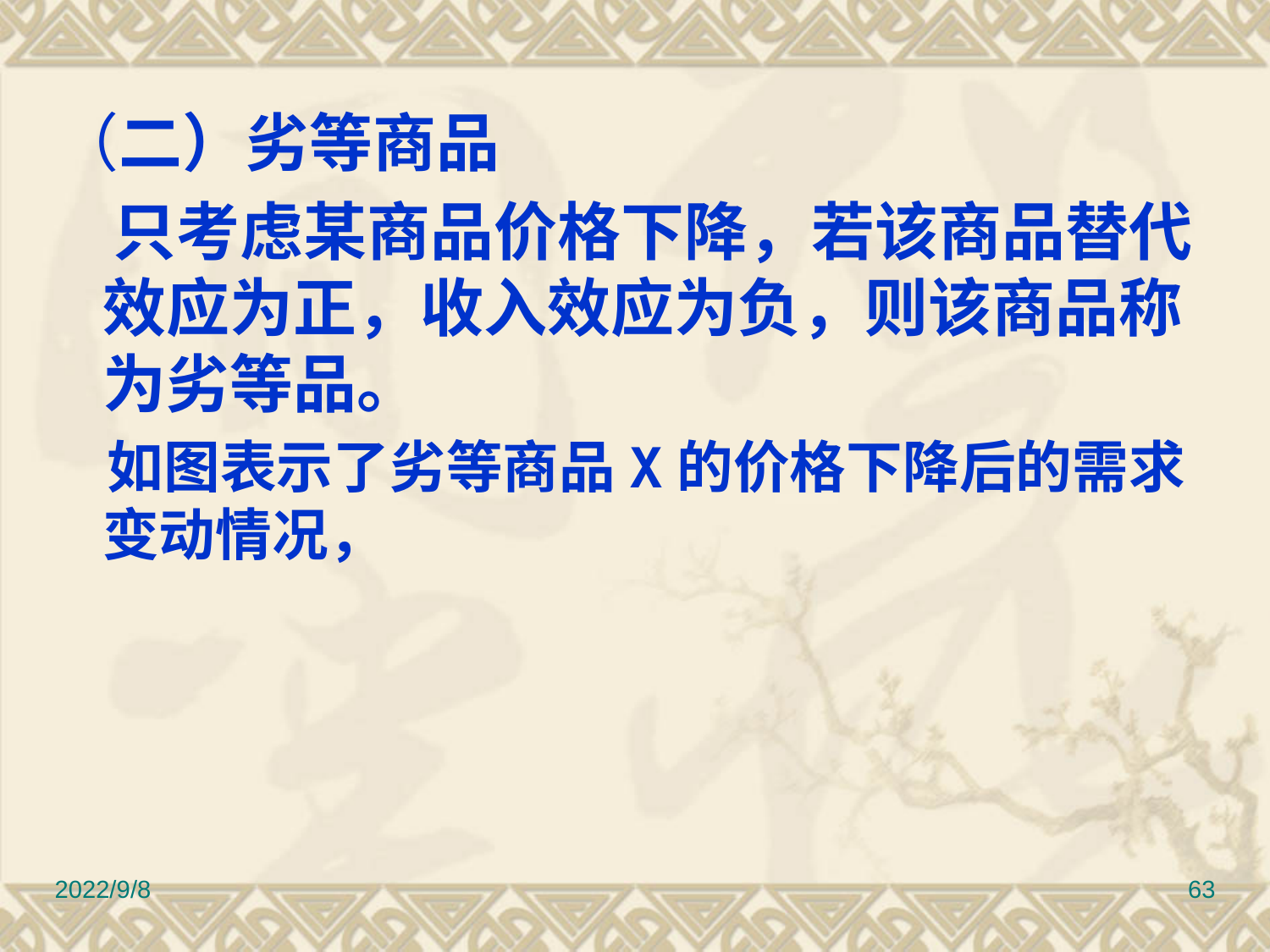

（二）劣等商品
   只考虑某商品价格下降，若该商品替代效应为正，收入效应为负，则该商品称为劣等品。
   如图表示了劣等商品X的价格下降后的需求变动情况，

2022/9/8
63